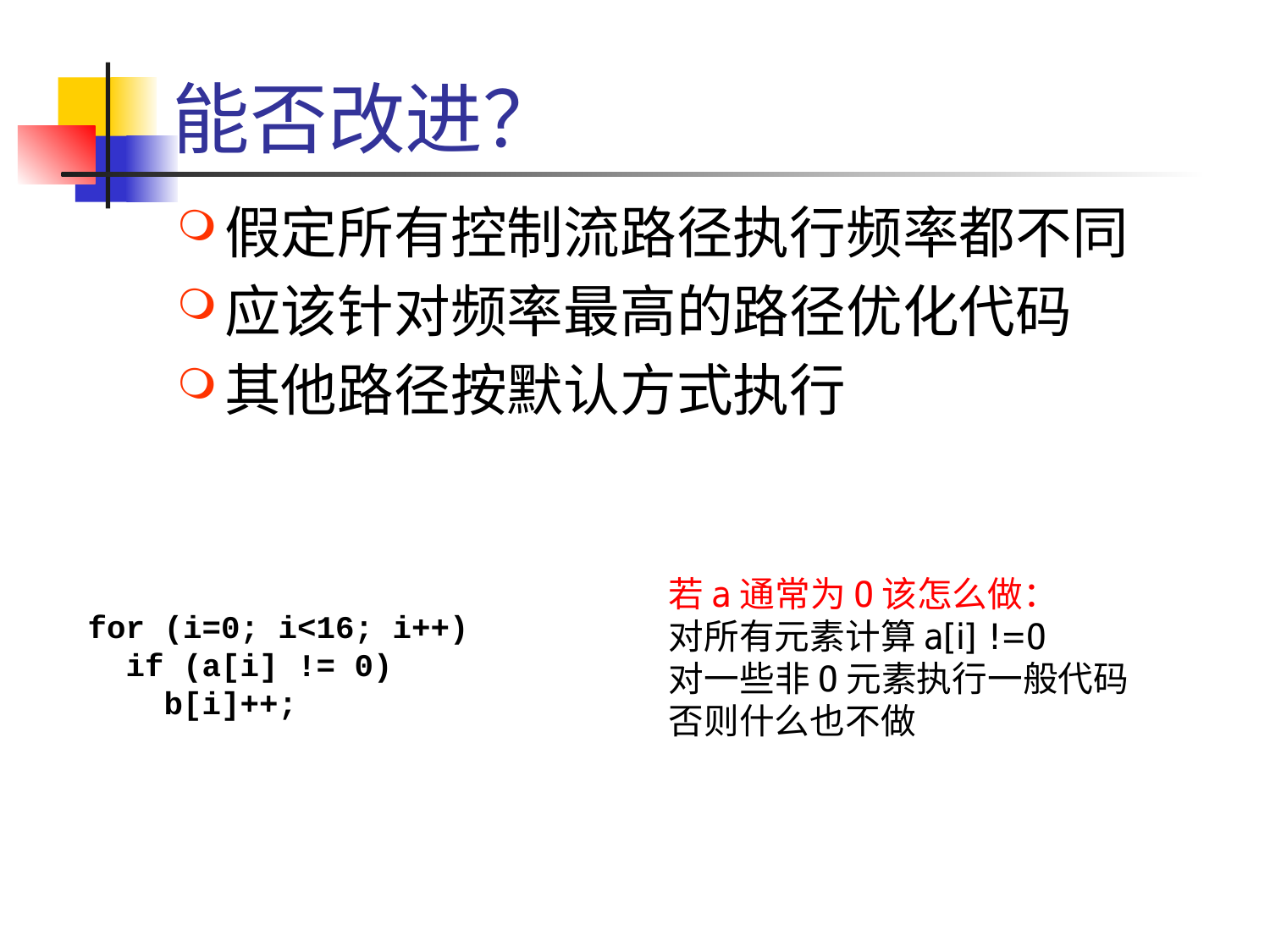

# 能否改进？
假定所有控制流路径执行频率都不同
应该针对频率最高的路径优化代码
其他路径按默认方式执行

若a通常为0该怎么做：
对所有元素计算a[i] !=0
对一些非0元素执行一般代码
否则什么也不做
for (i=0; i<16; i++)
  if (a[i] != 0)
    b[i]++;